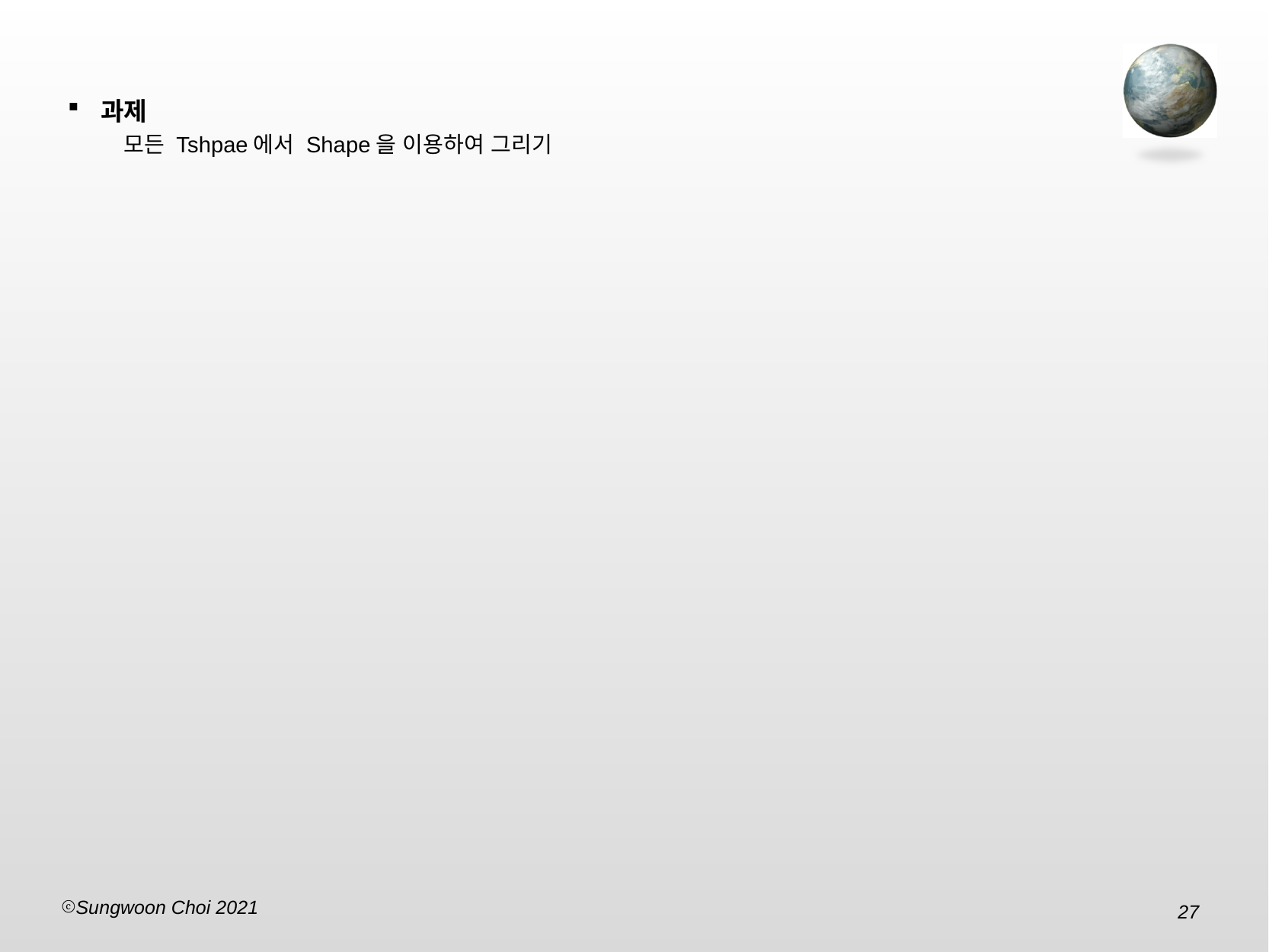

과제
모든 Tshpae에서 Shape을 이용하여 그리기

Sungwoon Choi 2021
27